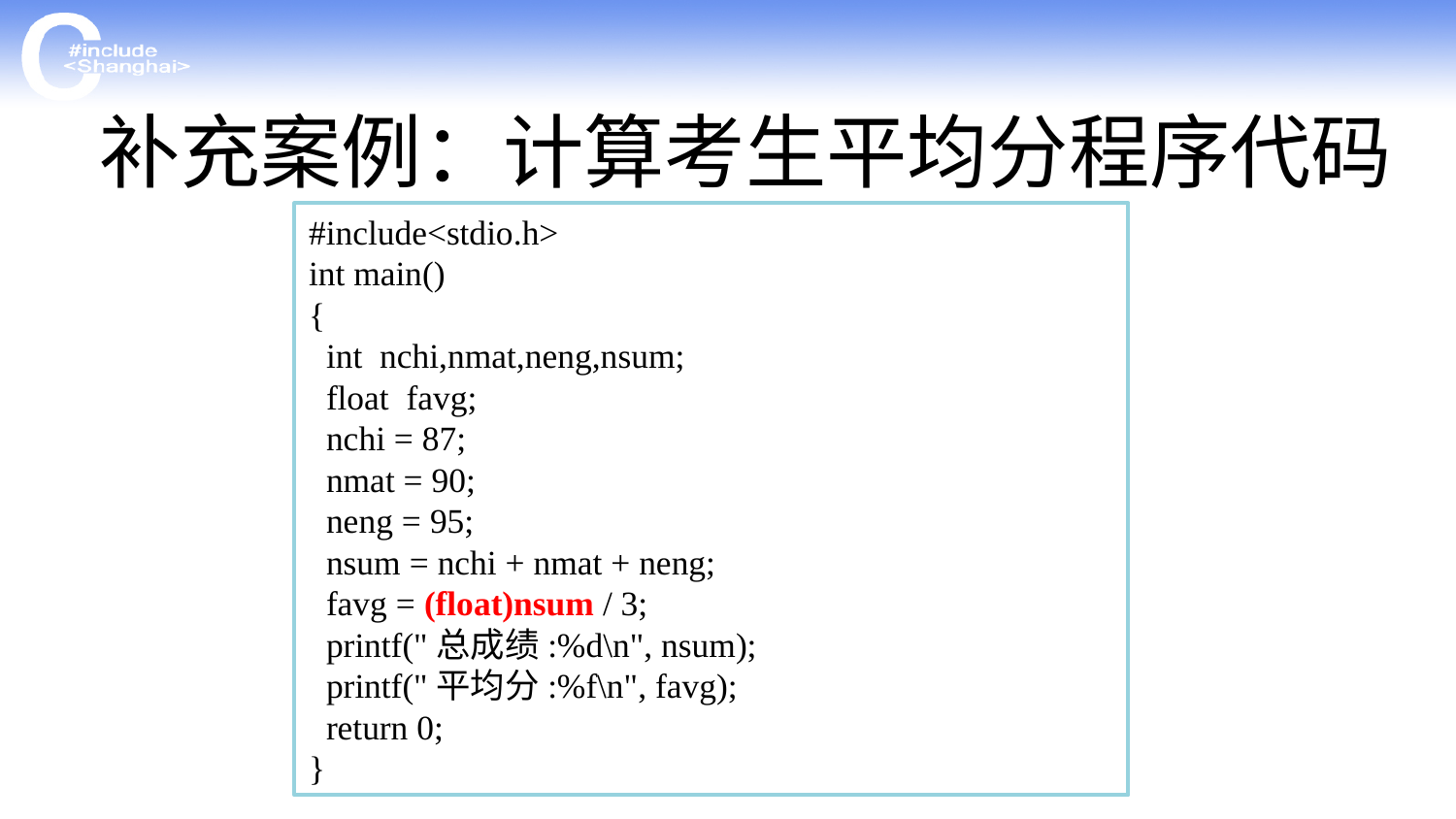

补充案例：计算考生平均分程序代码
#include<stdio.h>
int main()
{
  int  nchi,nmat,neng,nsum;
  float  favg;
  nchi = 87;
  nmat = 90;
  neng = 95;
  nsum = nchi + nmat + neng;
  favg = (float)nsum / 3;
  printf("总成绩:%d\n", nsum);
  printf("平均分:%f\n", favg);
  return 0;
}